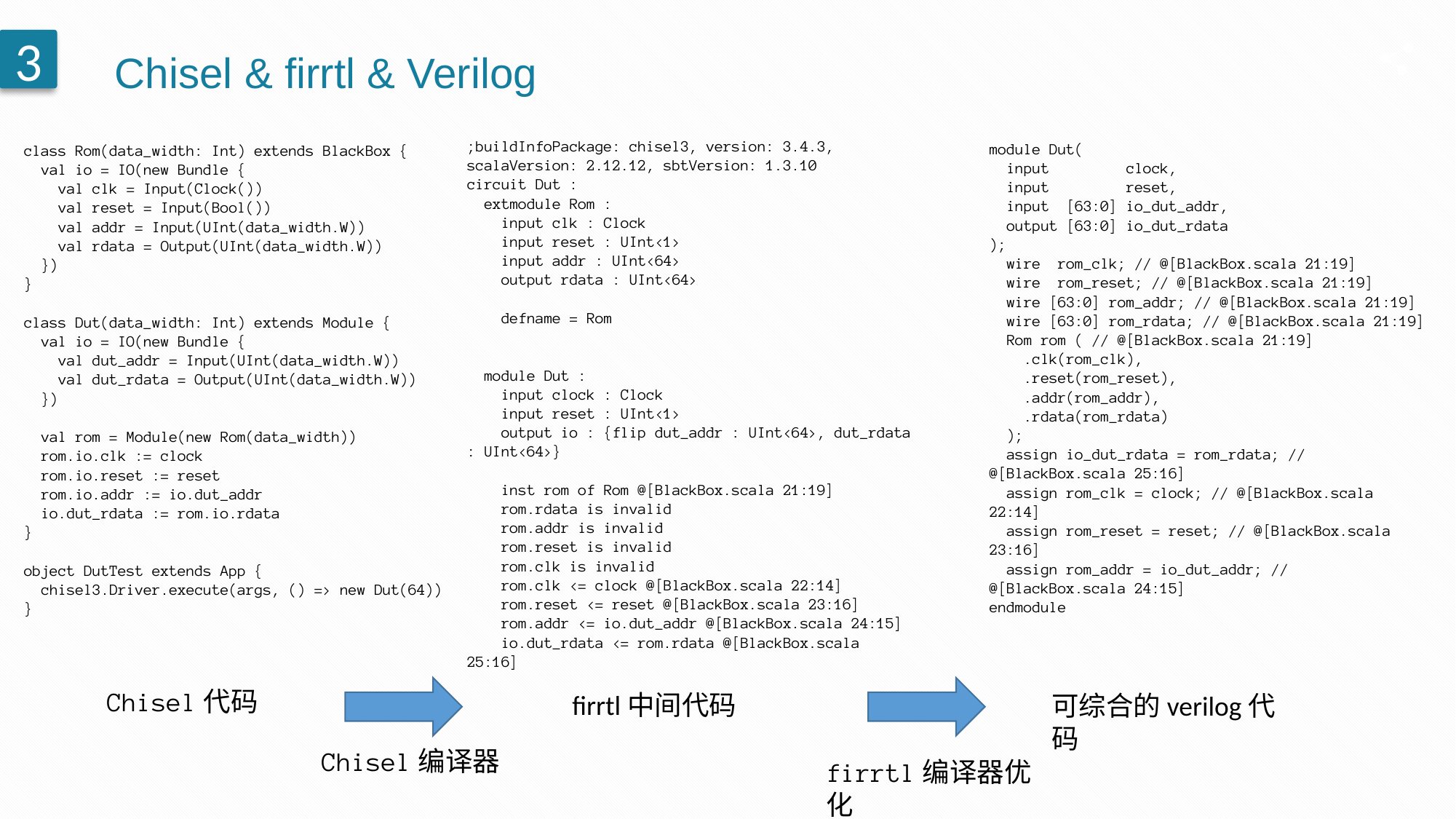

Chisel & firrtl & Verilog
3

;buildInfoPackage: chisel3, version: 3.4.3, scalaVersion: 2.12.12, sbtVersion: 1.3.10
circuit Dut :
  extmodule Rom :
    input clk : Clock
    input reset : UInt<1>
    input addr : UInt<64>
    output rdata : UInt<64>

    defname = Rom

  module Dut :
    input clock : Clock
    input reset : UInt<1>
    output io : {flip dut_addr : UInt<64>, dut_rdata : UInt<64>}

    inst rom of Rom @[BlackBox.scala 21:19]
    rom.rdata is invalid
    rom.addr is invalid
    rom.reset is invalid
    rom.clk is invalid
    rom.clk <= clock @[BlackBox.scala 22:14]
    rom.reset <= reset @[BlackBox.scala 23:16]
    rom.addr <= io.dut_addr @[BlackBox.scala 24:15]
    io.dut_rdata <= rom.rdata @[BlackBox.scala 25:16]
module Dut(
  input         clock,
  input         reset,
  input  [63:0] io_dut_addr,
  output [63:0] io_dut_rdata
);
  wire  rom_clk; // @[BlackBox.scala 21:19]
  wire  rom_reset; // @[BlackBox.scala 21:19]
  wire [63:0] rom_addr; // @[BlackBox.scala 21:19]
  wire [63:0] rom_rdata; // @[BlackBox.scala 21:19]
  Rom rom ( // @[BlackBox.scala 21:19]
    .clk(rom_clk),
    .reset(rom_reset),
    .addr(rom_addr),
    .rdata(rom_rdata)
  );
  assign io_dut_rdata = rom_rdata; // @[BlackBox.scala 25:16]
  assign rom_clk = clock; // @[BlackBox.scala 22:14]
  assign rom_reset = reset; // @[BlackBox.scala 23:16]
  assign rom_addr = io_dut_addr; // @[BlackBox.scala 24:15]
endmodule
class Rom(data_width: Int) extends BlackBox {
  val io = IO(new Bundle {
    val clk = Input(Clock())
    val reset = Input(Bool())
    val addr = Input(UInt(data_width.W))
    val rdata = Output(UInt(data_width.W))
  })
}
class Dut(data_width: Int) extends Module {
  val io = IO(new Bundle {
    val dut_addr = Input(UInt(data_width.W))
    val dut_rdata = Output(UInt(data_width.W))
  })

  val rom = Module(new Rom(data_width))
  rom.io.clk := clock
  rom.io.reset := reset
  rom.io.addr := io.dut_addr
  io.dut_rdata := rom.io.rdata
}

object DutTest extends App {
  chisel3.Driver.execute(args, () => new Dut(64))
}

Chisel代码
firrtl中间代码
可综合的verilog代码
Chisel编译器
firrtl编译器优化